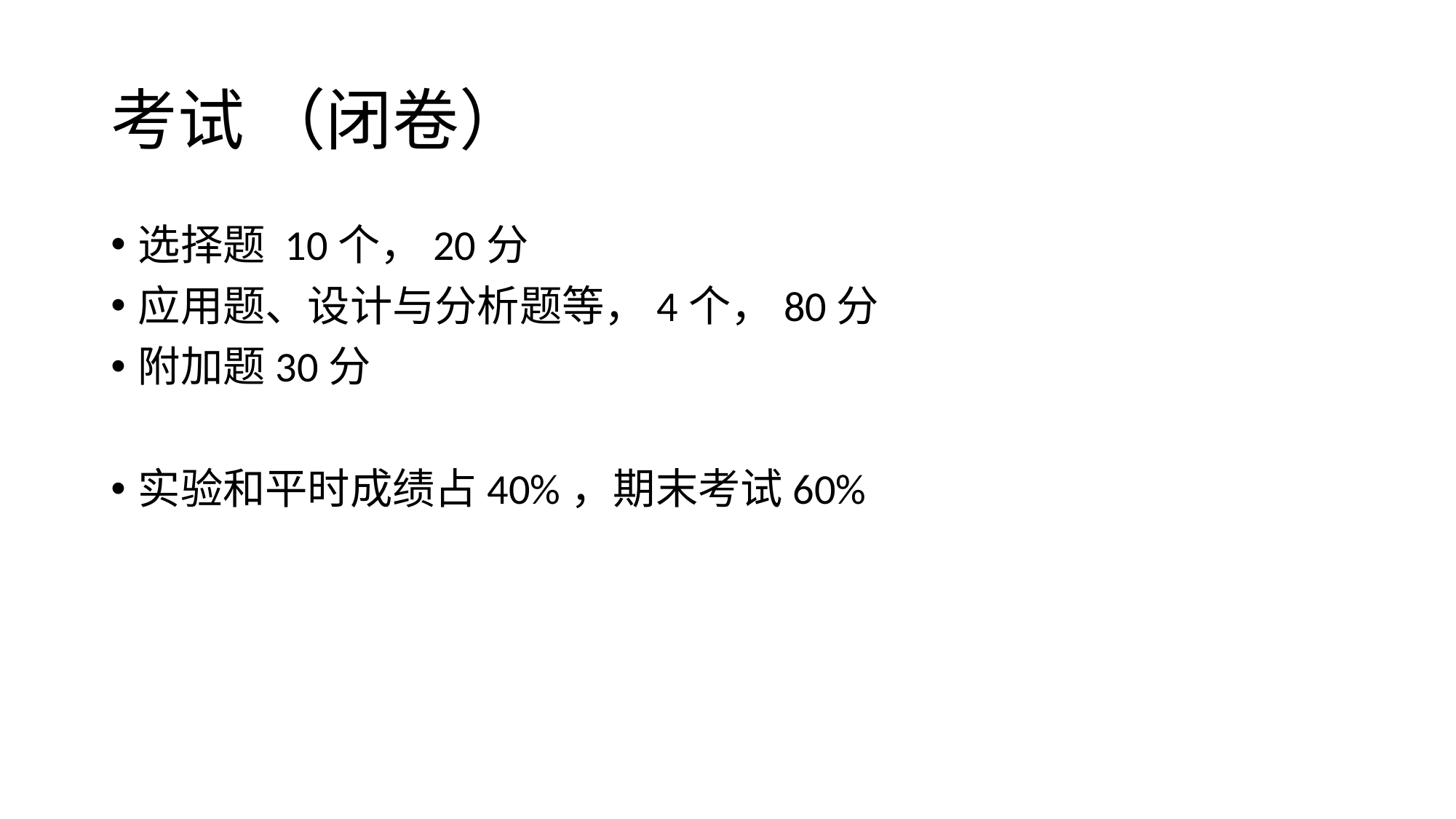

# 考试 （闭卷）
选择题 10个，20分
应用题、设计与分析题等，4个，80分
附加题30分

实验和平时成绩占40%，期末考试60%